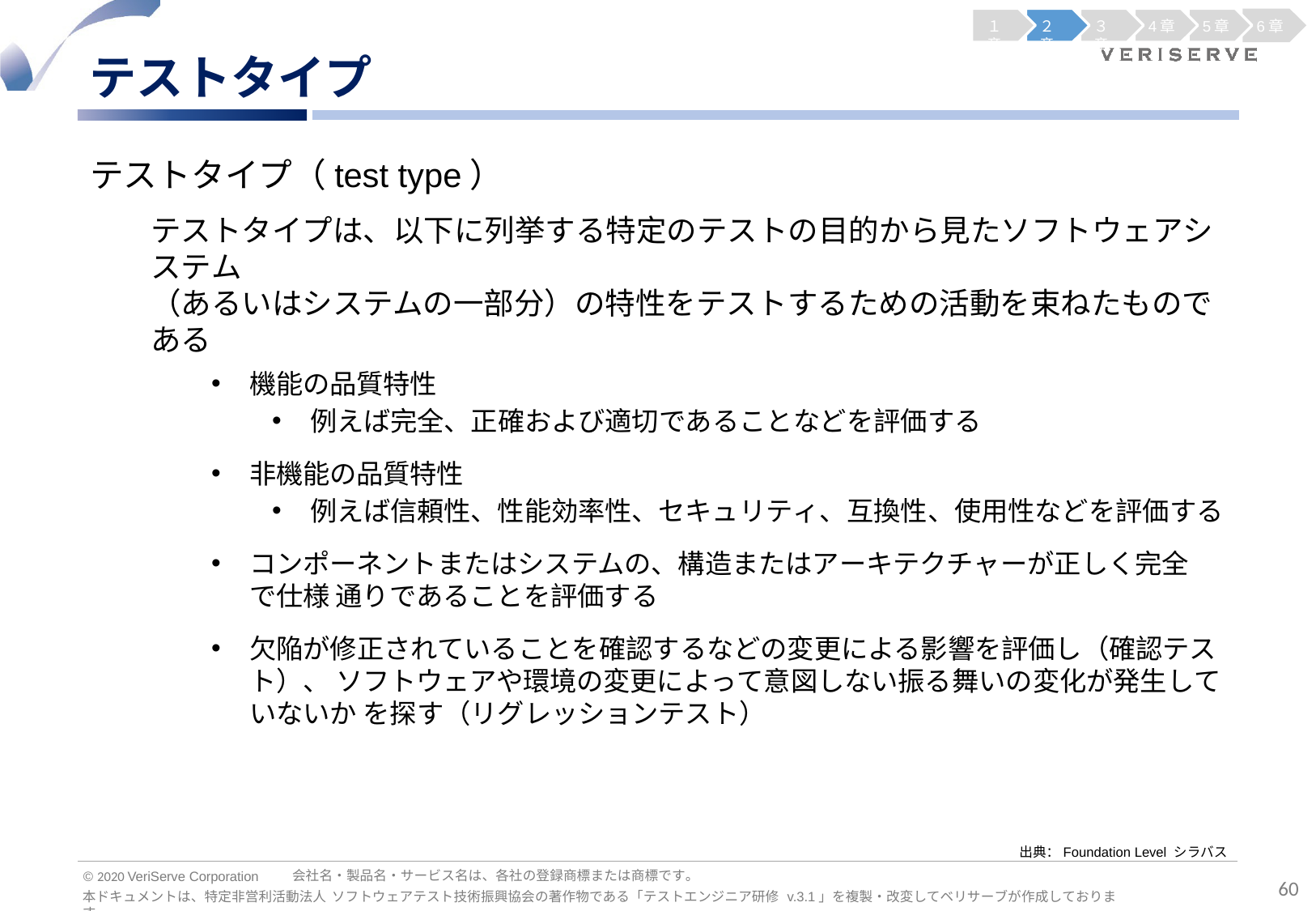

１章
２章
３章
4章
5章
6章
テストタイプ
テストタイプ（test type）
テストタイプは、以下に列挙する特定のテストの目的から見たソフトウェアシステム
（あるいはシステムの一部分）の特性をテストするための活動を束ねたものである
機能の品質特性
例えば完全、正確および適切であることなどを評価する
非機能の品質特性
例えば信頼性、性能効率性、セキュリティ、互換性、使用性などを評価する
コンポーネントまたはシステムの、構造またはアーキテクチャーが正しく完全で仕様 通りであることを評価する
欠陥が修正されていることを確認するなどの変更による影響を評価し（確認テスト）、 ソフトウェアや環境の変更によって意図しない振る舞いの変化が発生していないか を探す（リグレッションテスト）
出典：Foundation Level シラバス
会社名・製品名・サービス名は、各社の登録商標または商標です。
© 2020 VeriServe Corporation
60
本ドキュメントは、特定非営利活動法人 ソフトウェアテスト技術振興協会の著作物である「テストエンジニア研修 v.3.1」を複製・改変してベリサーブが作成しております。